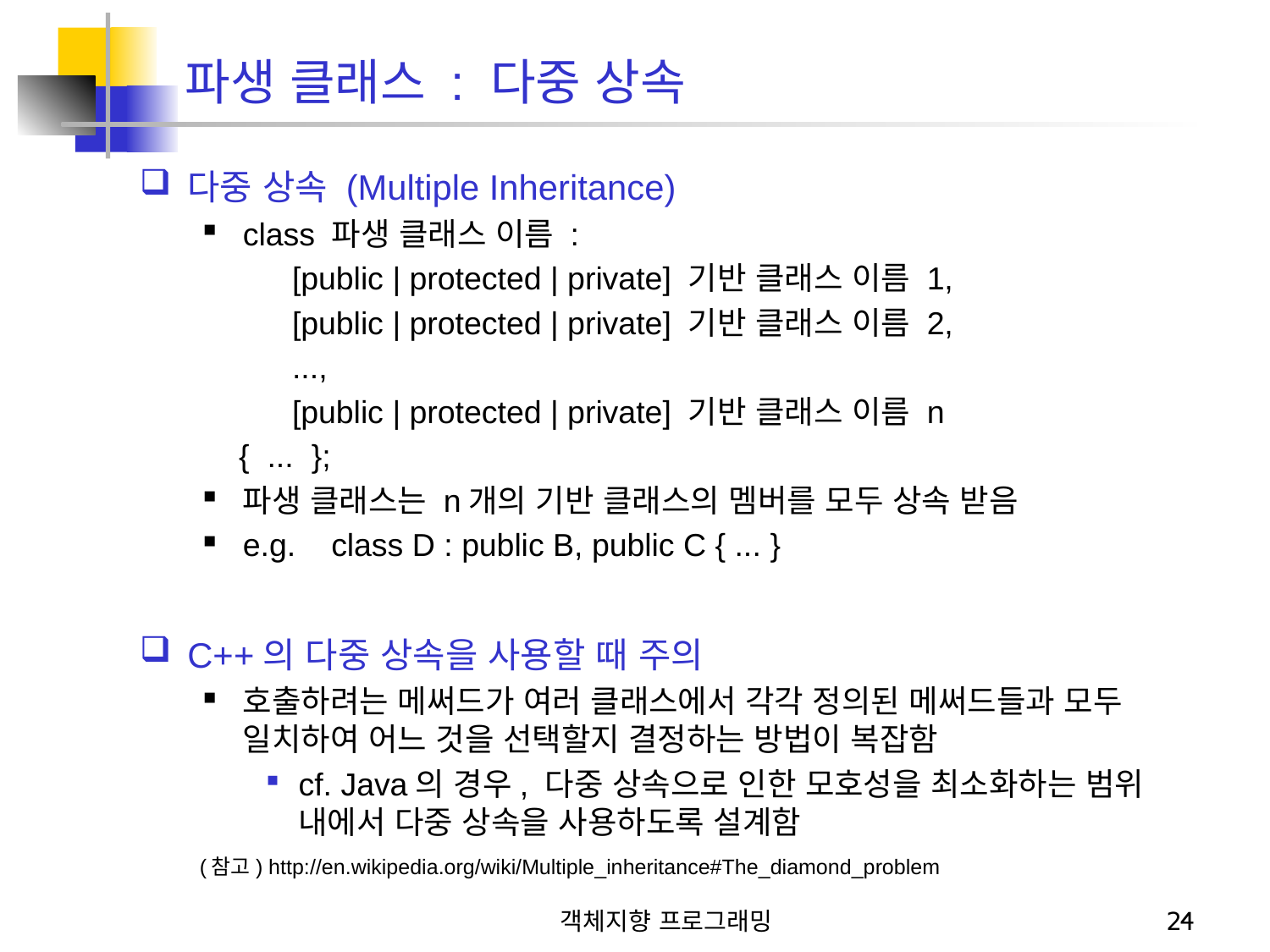

파생 클래스 : 다중 상속
다중 상속 (Multiple Inheritance)
class 파생 클래스 이름 :
          [public | protected | private] 기반 클래스 이름 1,
          [public | protected | private] 기반 클래스 이름 2,
          ...,
          [public | protected | private] 기반 클래스 이름 n
    {  ...  };
파생 클래스는 n개의 기반 클래스의 멤버를 모두 상속 받음
e.g.    class D : public B, public C { ... }

C++의 다중 상속을 사용할 때 주의
호출하려는 메써드가 여러 클래스에서 각각 정의된 메써드들과 모두 일치하여 어느 것을 선택할지 결정하는 방법이 복잡함
cf. Java의 경우, 다중 상속으로 인한 모호성을 최소화하는 범위 내에서 다중 상속을 사용하도록 설계함

(참고) http://en.wikipedia.org/wiki/Multiple_inheritance#The_diamond_problem
객체지향 프로그래밍
24